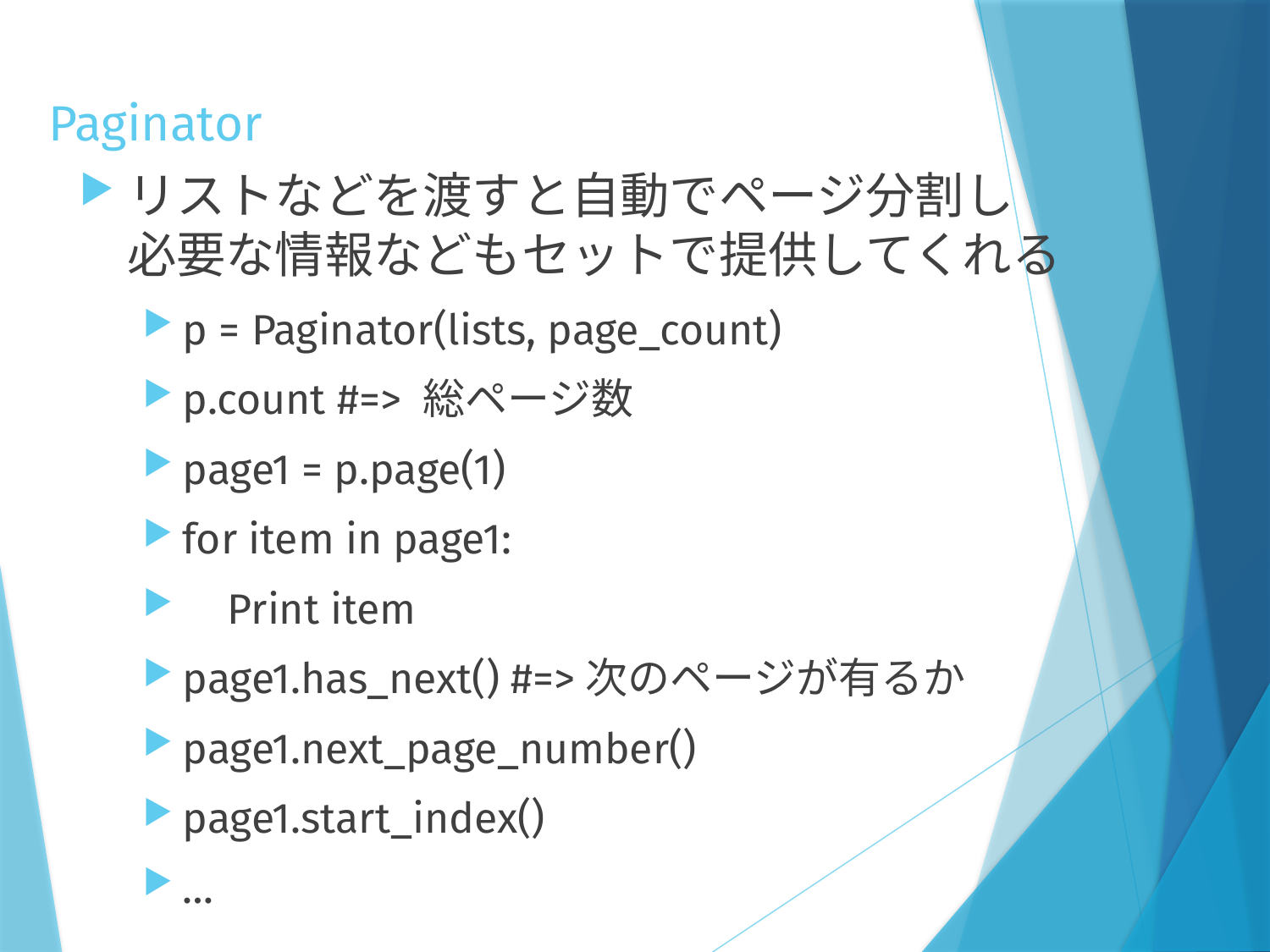

# Paginator
リストなどを渡すと自動でページ分割し
必要な情報などもセットで提供してくれる
p = Paginator(lists, page_count)
p.count #=> 総ページ数
page1 = p.page(1)
for item in page1:
    Print item
page1.has_next() #=>次のページが有るか
page1.next_page_number()
page1.start_index()
…